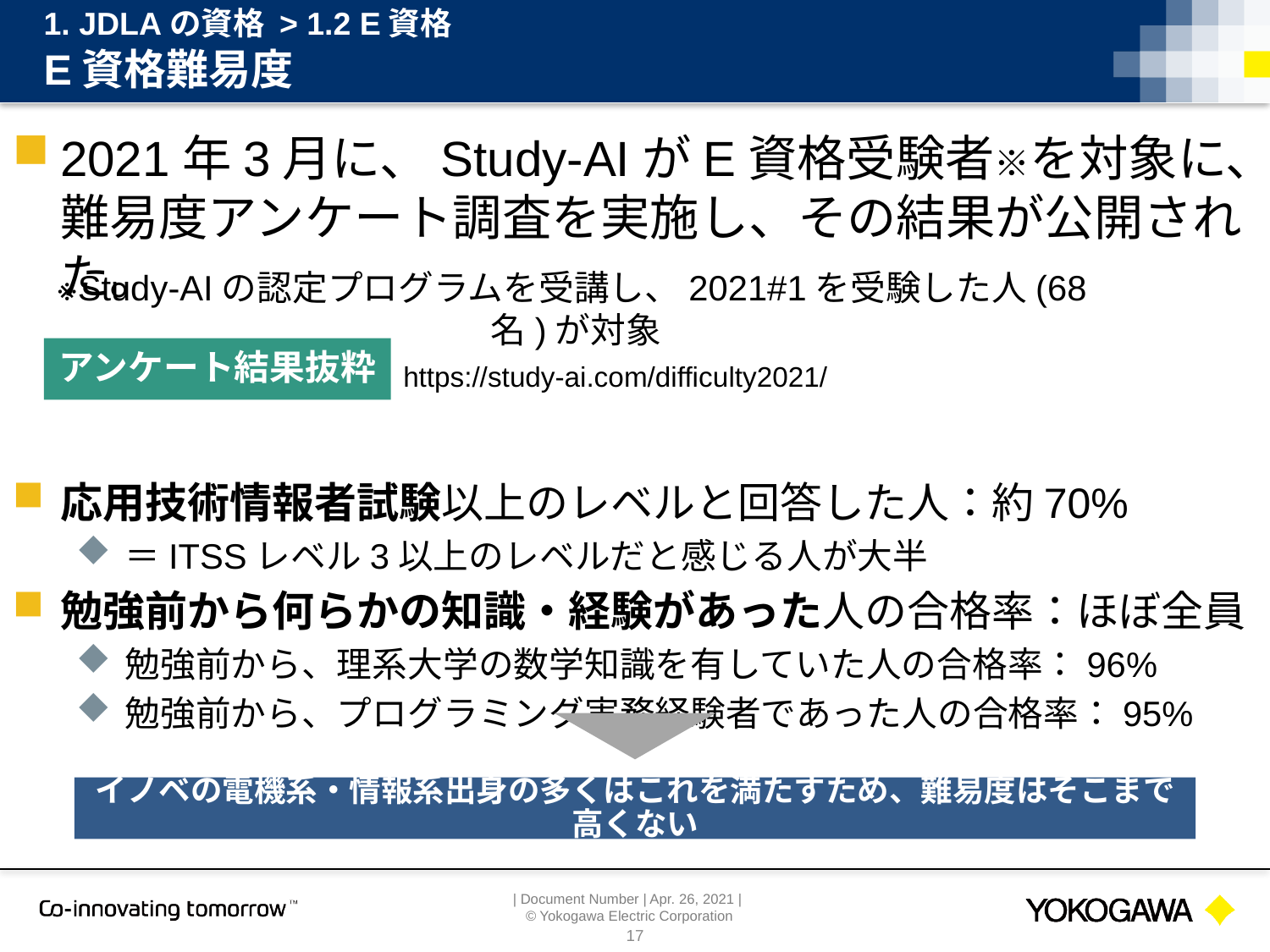

1. JDLAの資格 > 1.2 E資格
# E資格難易度
2021年3月に、Study-AIがE資格受験者※を対象に、難易度アンケート調査を実施し、その結果が公開された。

応用技術情報者試験以上のレベルと回答した人：約70%
＝ITSSレベル3以上のレベルだと感じる人が大半
勉強前から何らかの知識・経験があった人の合格率：ほぼ全員
勉強前から、理系大学の数学知識を有していた人の合格率：96%
勉強前から、プログラミング実務経験者であった人の合格率：95%
※Study-AIの認定プログラムを受講し、2021#1を受験した人(68名)が対象
アンケート結果抜粋
https://study-ai.com/difficulty2021/

イノベの電機系・情報系出身の多くはこれを満たすため、難易度はそこまで高くない
17